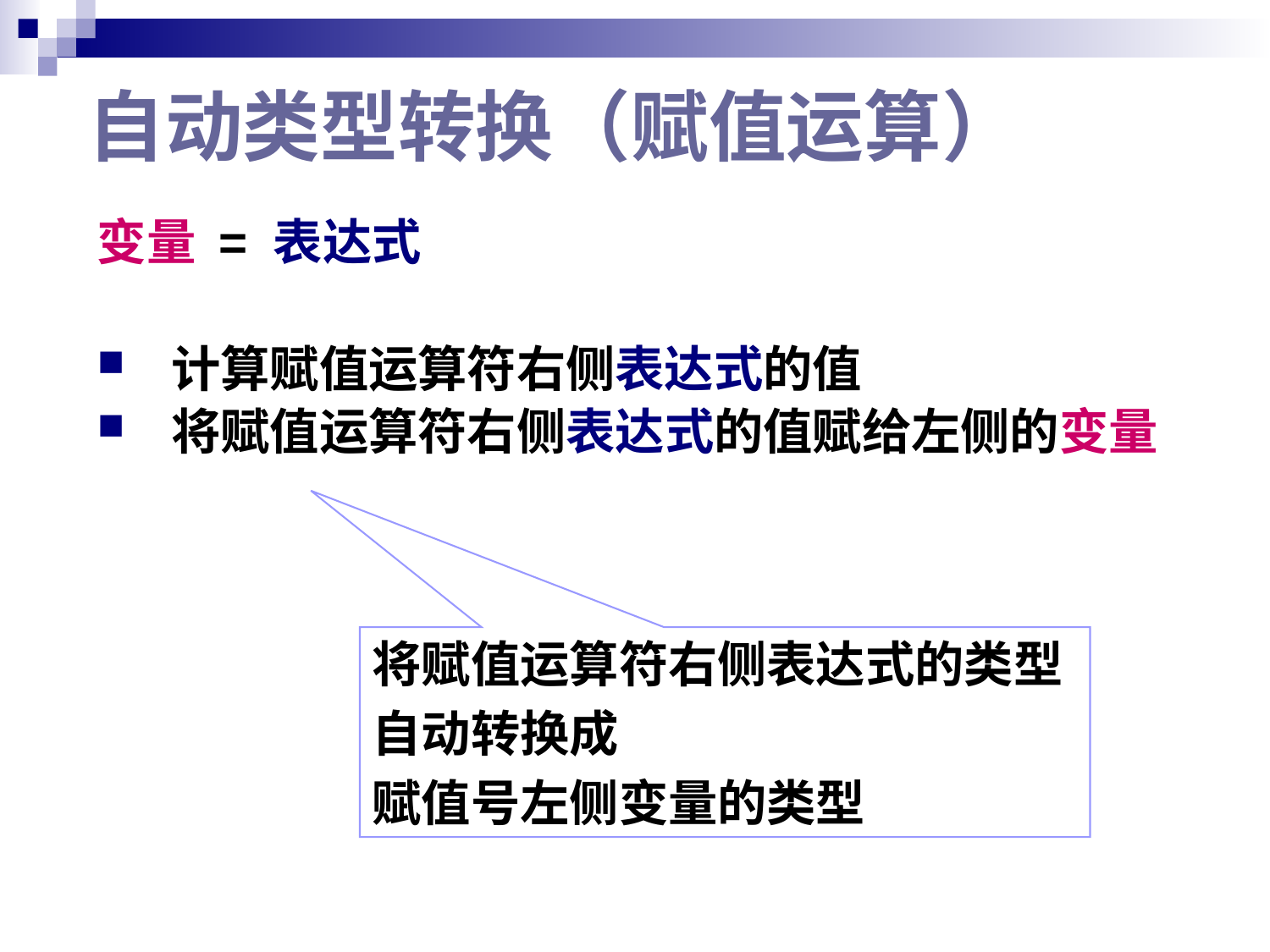

# 自动类型转换（赋值运算）
变量 = 表达式

计算赋值运算符右侧表达式的值
将赋值运算符右侧表达式的值赋给左侧的变量
将赋值运算符右侧表达式的类型
自动转换成
赋值号左侧变量的类型